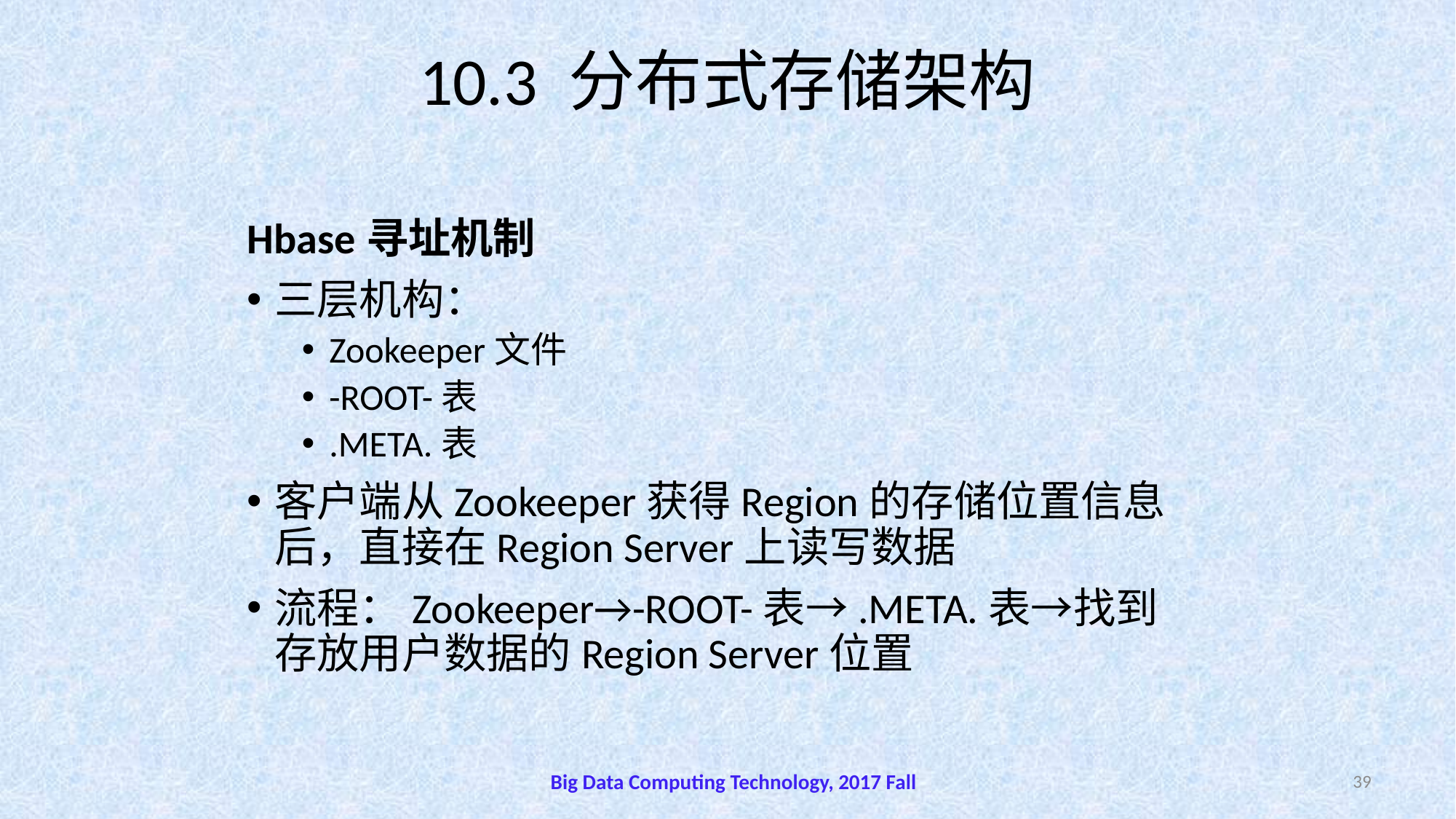

# 10.3 分布式存储架构
Hbase寻址机制
三层机构：
Zookeeper文件
-ROOT-表
.META.表
客户端从Zookeeper获得Region的存储位置信息后，直接在Region Server上读写数据
流程：Zookeeper→-ROOT-表→.META.表→找到存放用户数据的Region Server位置
Big Data Computing Technology, 2017 Fall
39